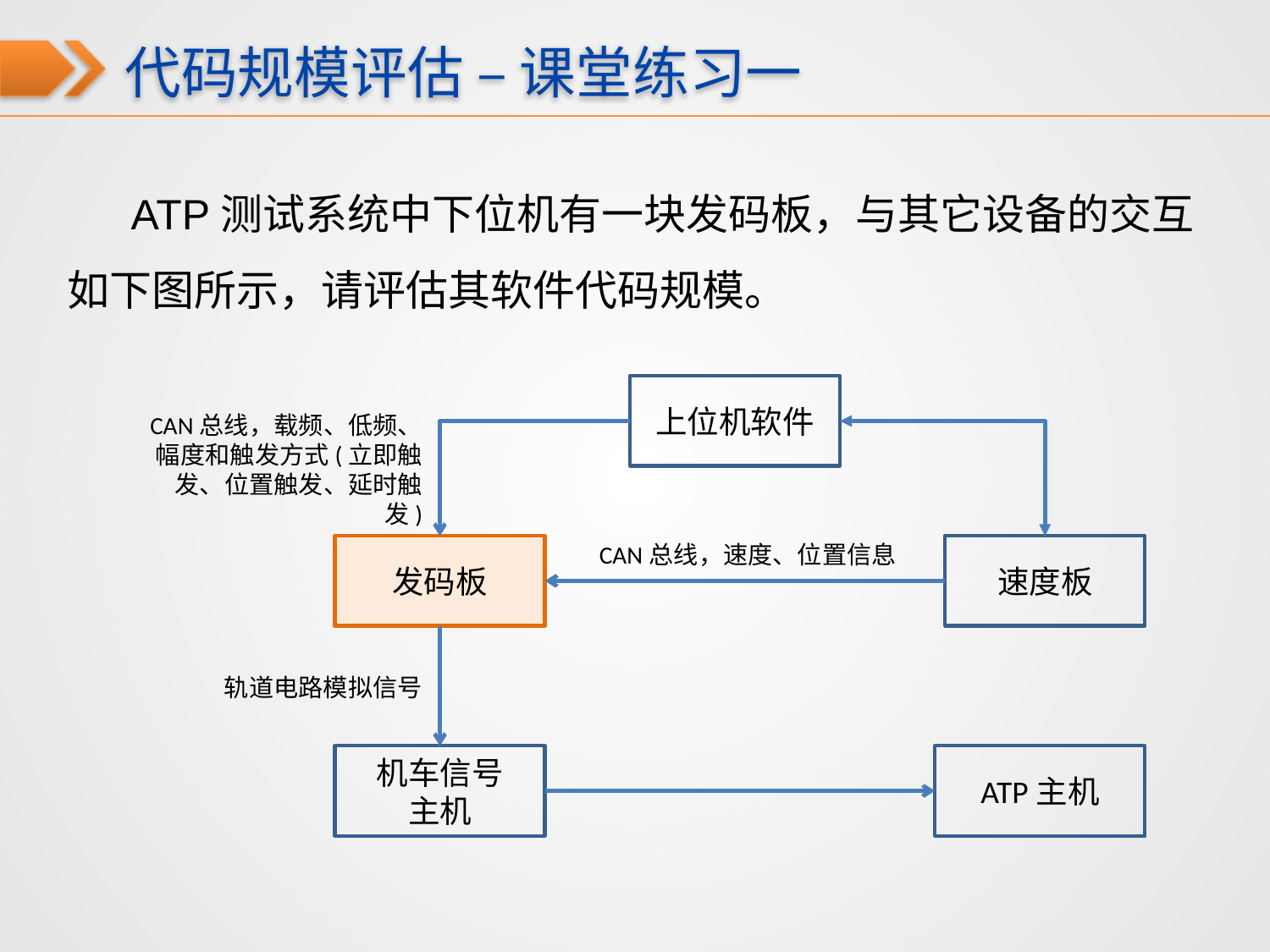

代码规模评估 – 课堂练习一

ATP测试系统中下位机有一块发码板，与其它设备的交互如下图所示，请评估其软件代码规模。
上位机软件
CAN总线，载频、低频、幅度和触发方式(立即触发、位置触发、延时触发)
CAN总线，速度、位置信息
发码板
速度板
轨道电路模拟信号
机车信号
主机
ATP主机